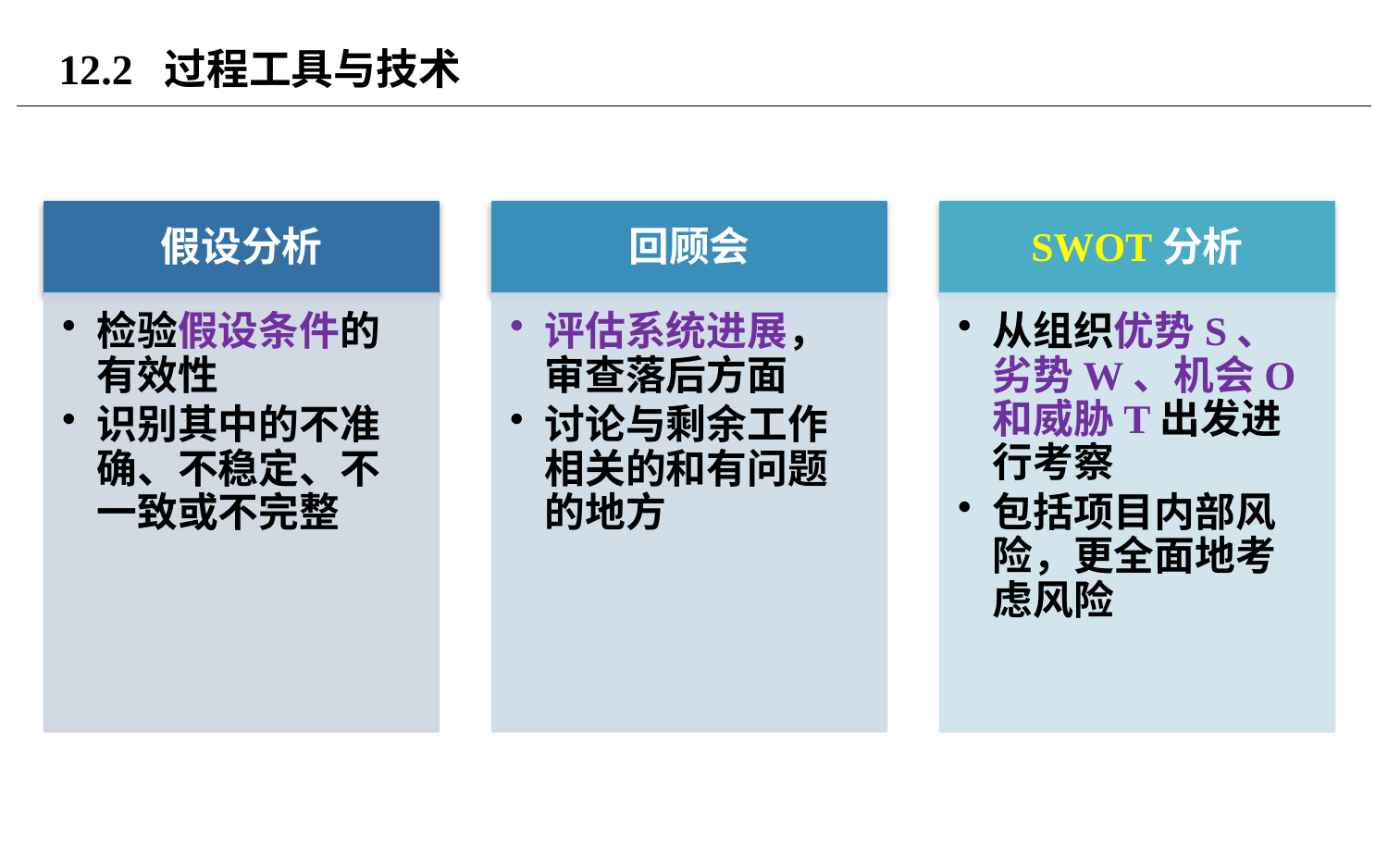

# 12.2  过程工具与技术

假设分析
检验假设条件的有效性
识别其中的不准确、不稳定、不一致或不完整
回顾会
评估系统进展，审查落后方面
讨论与剩余工作相关的和有问题的地方
SWOT分析
从组织优势S、劣势W、机会O和威胁T出发进行考察
包括项目内部风险，更全面地考虑风险